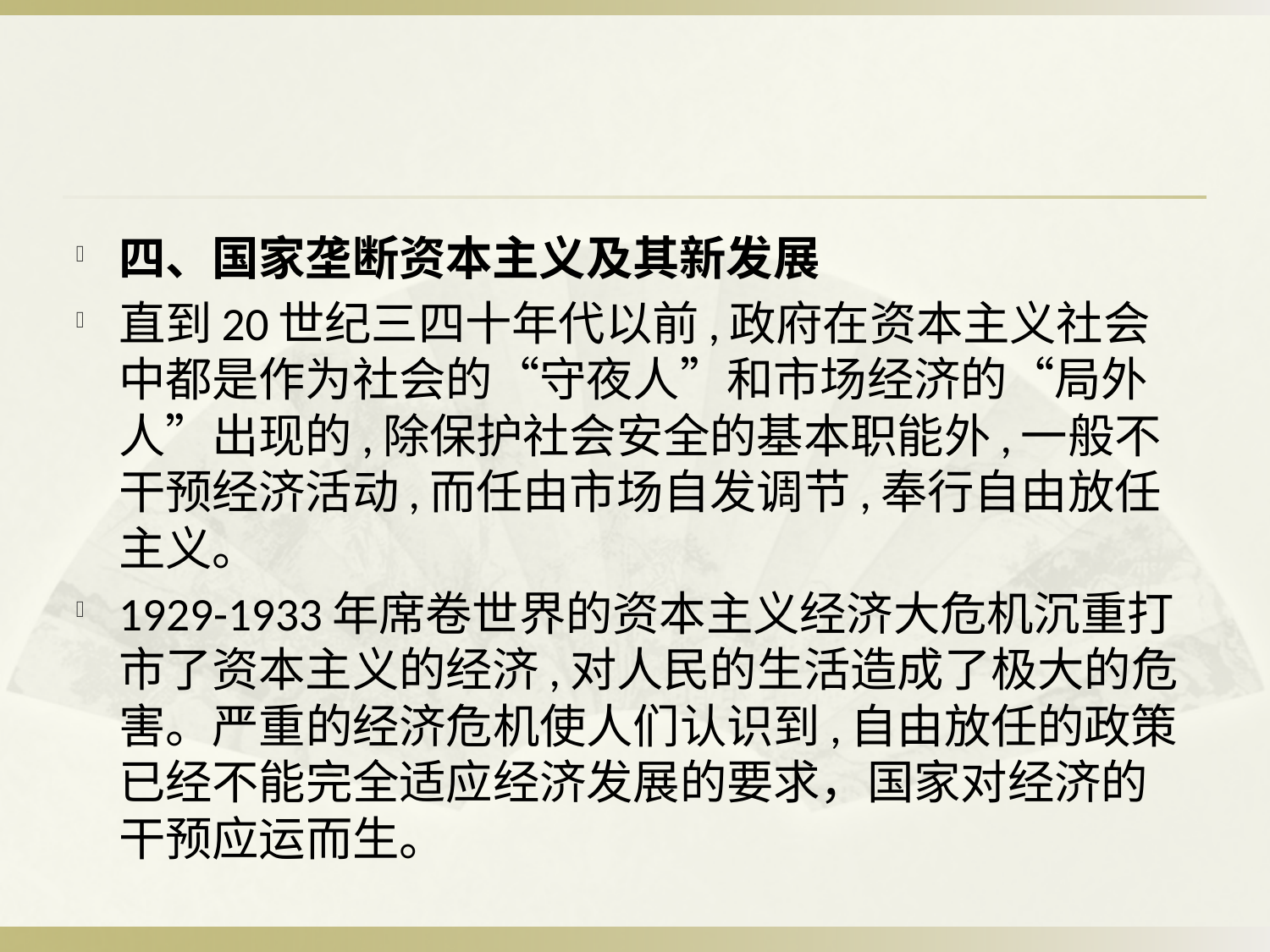

#
四、国家垄断资本主义及其新发展
直到20世纪三四十年代以前,政府在资本主义社会中都是作为社会的“守夜人”和市场经济的“局外人”出现的,除保护社会安全的基本职能外,一般不干预经济活动,而任由市场自发调节,奉行自由放任主义。
1929-1933年席卷世界的资本主义经济大危机沉重打市了资本主义的经济,对人民的生活造成了极大的危害。严重的经济危机使人们认识到,自由放任的政策已经不能完全适应经济发展的要求，国家对经济的干预应运而生。